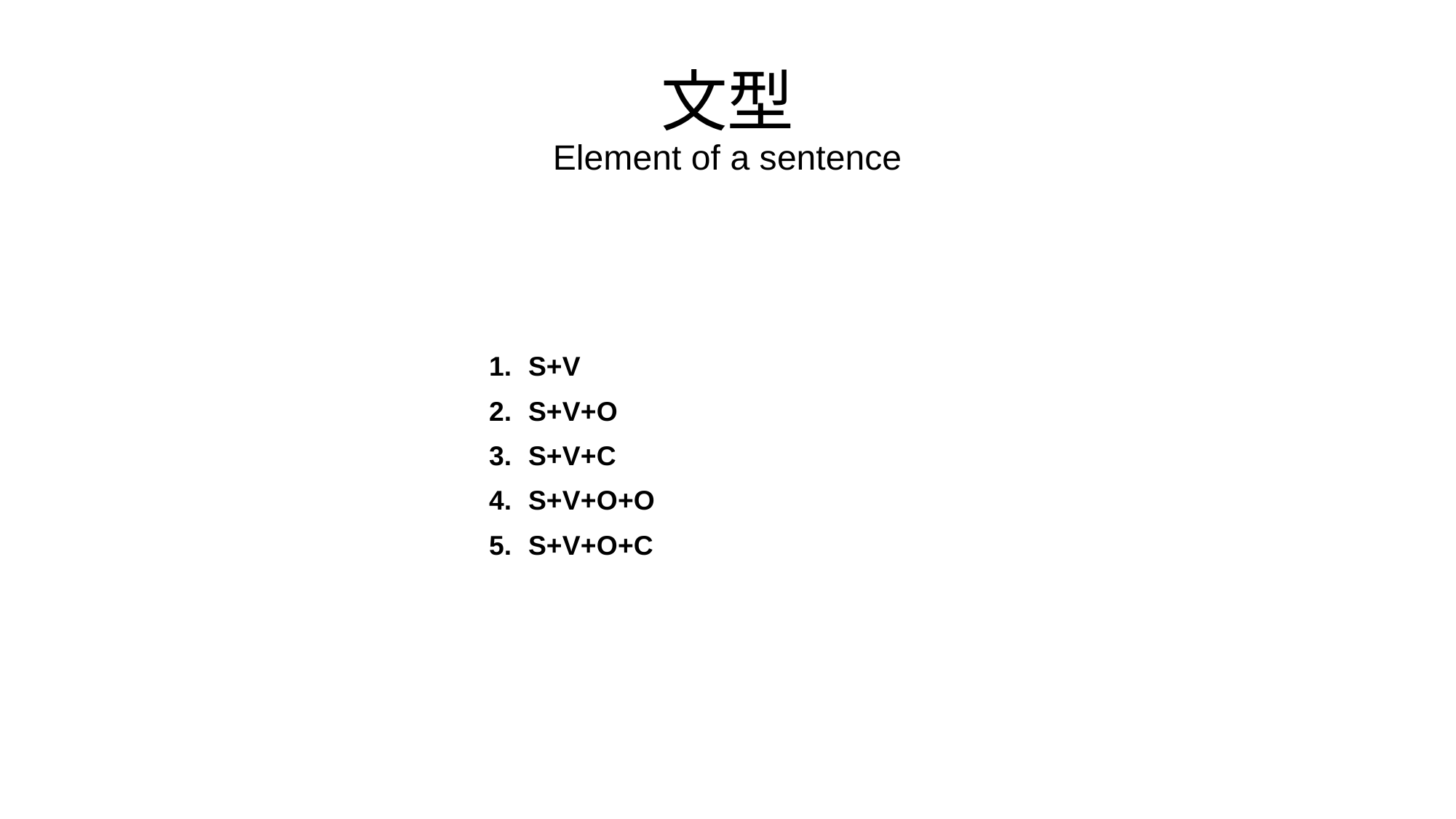

# 文型 Element of a sentence
S+V
S+V+O
S+V+C
S+V+O+O
S+V+O+C